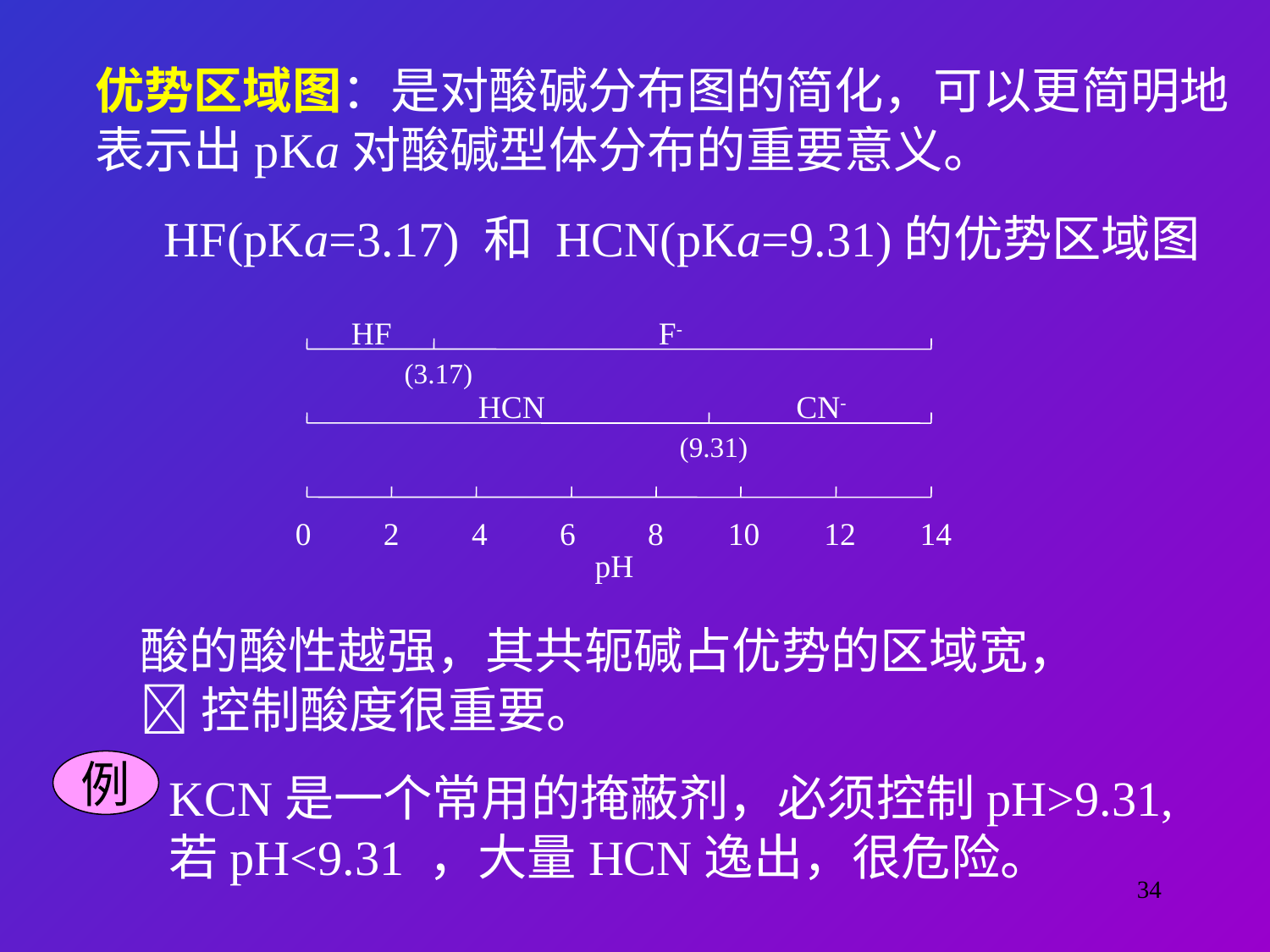

优势区域图：是对酸碱分布图的简化，可以更简明地
表示出pKa对酸碱型体分布的重要意义。
HF(pKa=3.17) 和 HCN(pKa=9.31)的优势区域图
HF
F-

(3.17)
HCN
CN-

(9.31)

0         2         4         6         8        10        12        14
pH
酸的酸性越强，其共轭碱占优势的区域宽，
∴控制酸度很重要。
例
KCN是一个常用的掩蔽剂，必须控制pH>9.31,
若pH<9.31 ，大量HCN逸出，很危险。
34